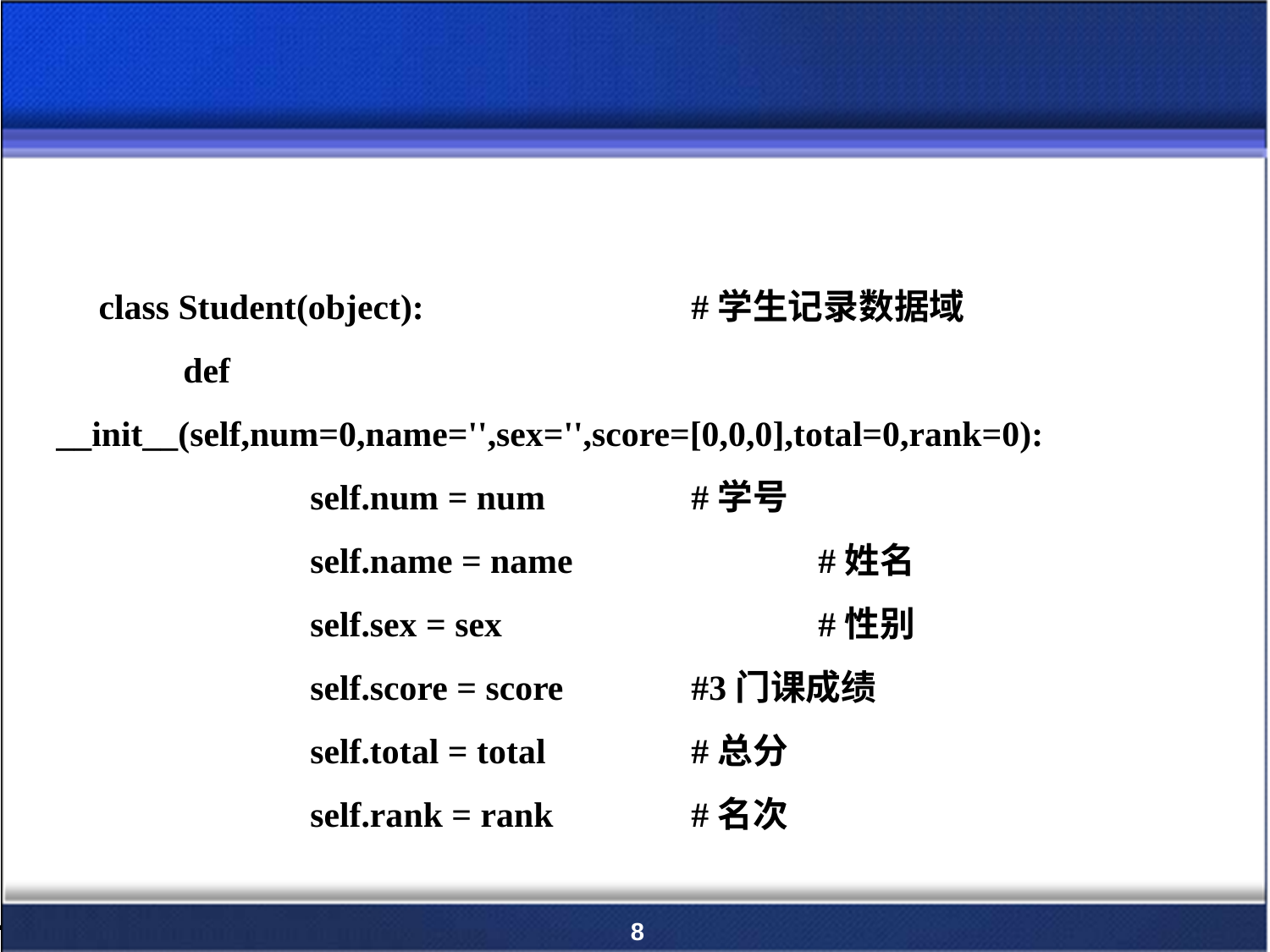

#
class Student(object):			#学生记录数据域
	def __init__(self,num=0,name='',sex='',score=[0,0,0],total=0,rank=0):
		self.num = num		#学号
		self.name = name		#姓名
		self.sex = sex			#性别
		self.score = score		#3门课成绩
		self.total = total		#总分
		self.rank = rank		#名次
8